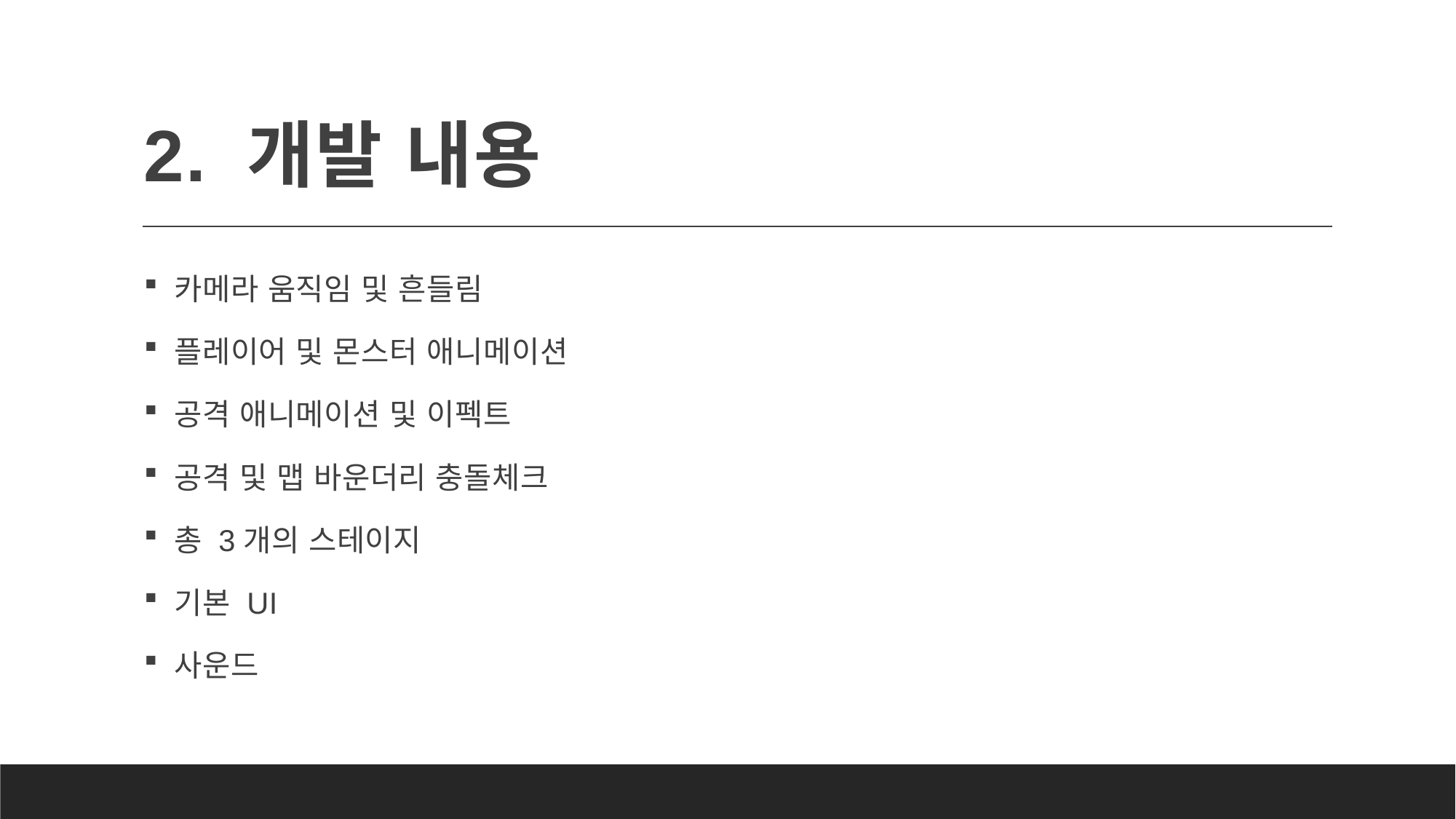

# 2. 개발 내용
 카메라 움직임 및 흔들림
 플레이어 및 몬스터 애니메이션
 공격 애니메이션 및 이펙트
 공격 및 맵 바운더리 충돌체크
 총 3개의 스테이지
 기본 UI
 사운드